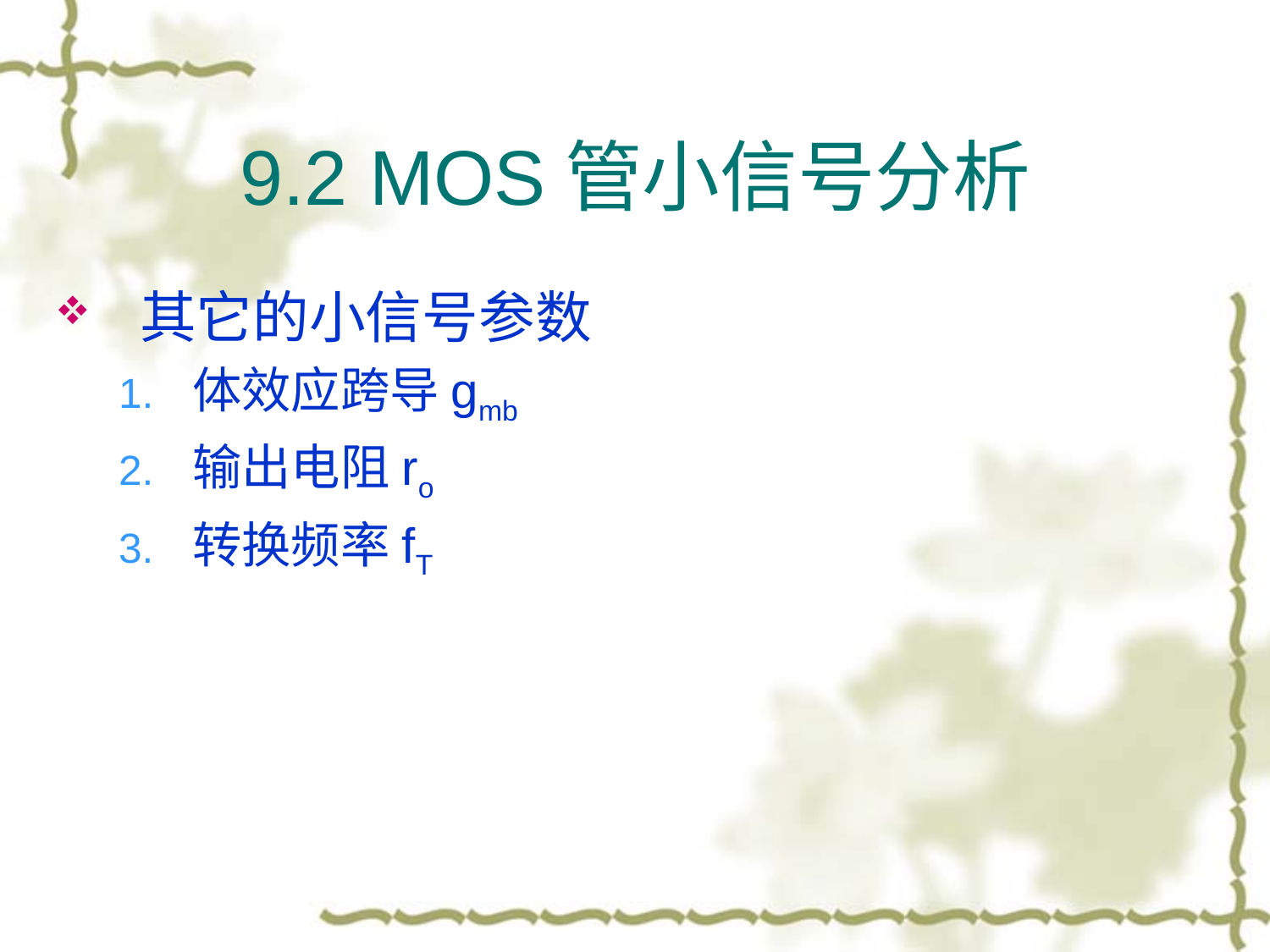

# 9.2 MOS管小信号分析
其它的小信号参数
体效应跨导gmb
输出电阻ro
转换频率fT
20